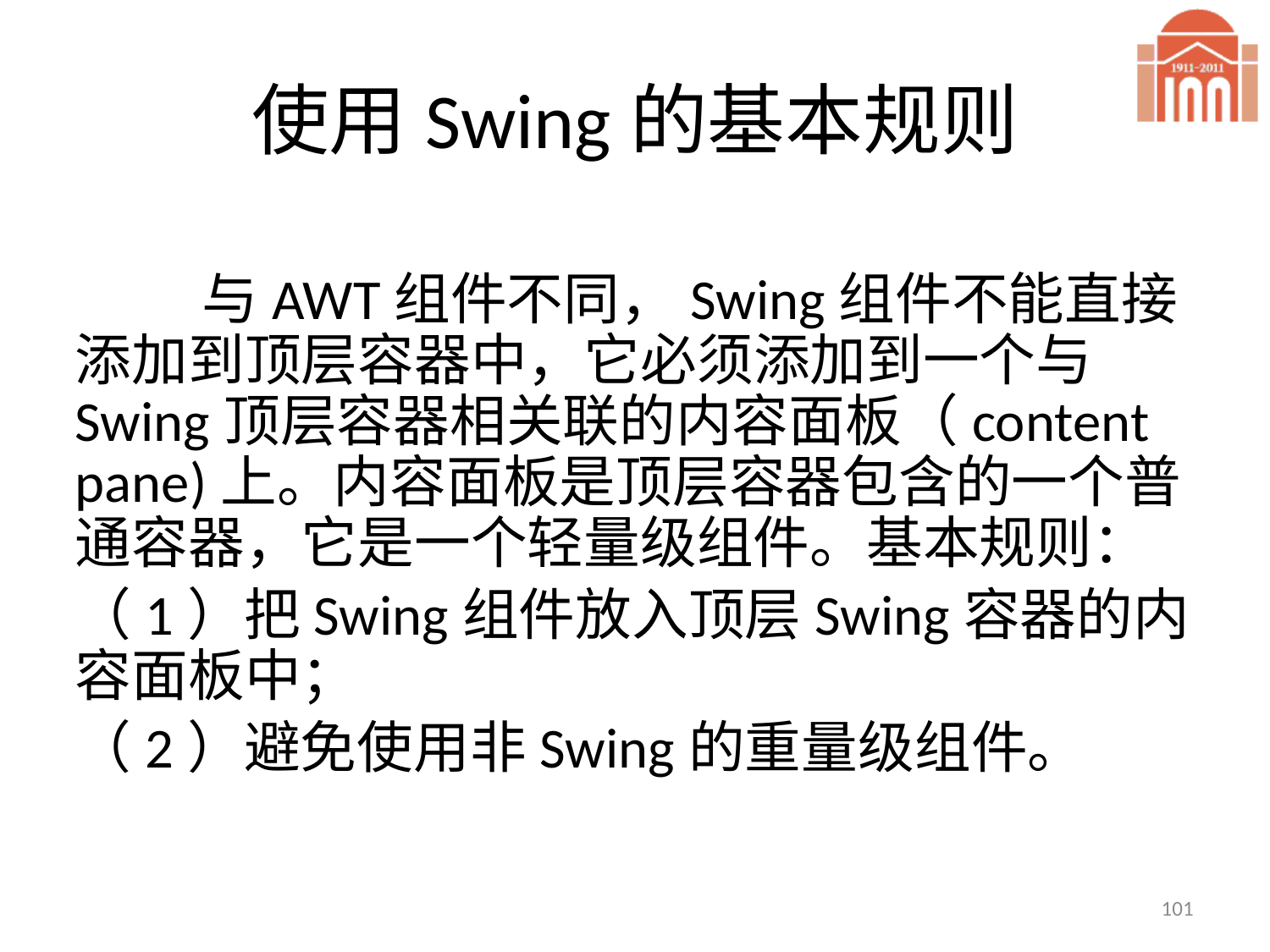

# 使用Swing的基本规则
		与AWT组件不同，Swing组件不能直接添加到顶层容器中，它必须添加到一个与Swing顶层容器相关联的内容面板（content pane)上。内容面板是顶层容器包含的一个普通容器，它是一个轻量级组件。基本规则：
	（1）把Swing组件放入顶层Swing容器的内容面板中；
	（2）避免使用非Swing的重量级组件。
101